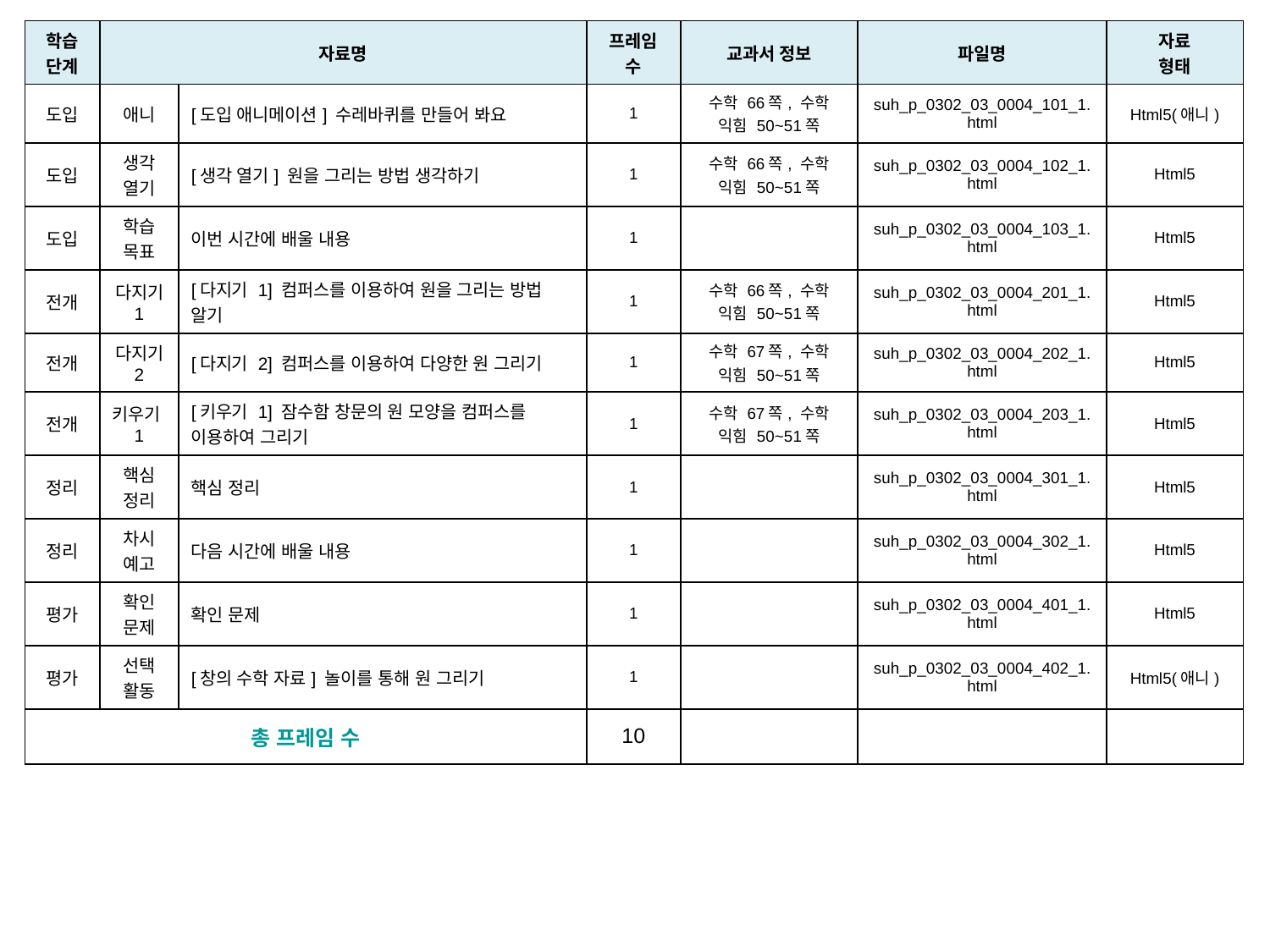

| 학습 단계 | 자료명 |  | 프레임 수 | 교과서 정보 | 파일명 | 자료 형태 |
| --- | --- | --- | --- | --- | --- | --- |
| 도입 | 애니 | [도입 애니메이션] 수레바퀴를 만들어 봐요 | 1 | 수학 66쪽, 수학 익힘 50~51쪽 | suh\_p\_0302\_03\_0004\_101\_1.html | Html5(애니) |
| 도입 | 생각 열기 | [생각 열기] 원을 그리는 방법 생각하기 | 1 | 수학 66쪽, 수학 익힘 50~51쪽 | suh\_p\_0302\_03\_0004\_102\_1.html | Html5 |
| 도입 | 학습 목표 | 이번 시간에 배울 내용 | 1 |  | suh\_p\_0302\_03\_0004\_103\_1.html | Html5 |
| 전개 | 다지기 1 | [다지기 1] 컴퍼스를 이용하여 원을 그리는 방법 알기 | 1 | 수학 66쪽, 수학 익힘 50~51쪽 | suh\_p\_0302\_03\_0004\_201\_1.html | Html5 |
| 전개 | 다지기 2 | [다지기 2] 컴퍼스를 이용하여 다양한 원 그리기 | 1 | 수학 67쪽, 수학 익힘 50~51쪽 | suh\_p\_0302\_03\_0004\_202\_1.html | Html5 |
| 전개 | 키우기1 | [키우기 1] 잠수함 창문의 원 모양을 컴퍼스를 이용하여 그리기 | 1 | 수학 67쪽, 수학 익힘 50~51쪽 | suh\_p\_0302\_03\_0004\_203\_1.html | Html5 |
| 정리 | 핵심 정리 | 핵심 정리 | 1 |  | suh\_p\_0302\_03\_0004\_301\_1.html | Html5 |
| 정리 | 차시 예고 | 다음 시간에 배울 내용 | 1 |  | suh\_p\_0302\_03\_0004\_302\_1.html | Html5 |
| 평가 | 확인 문제 | 확인 문제 | 1 |  | suh\_p\_0302\_03\_0004\_401\_1.html | Html5 |
| 평가 | 선택 활동 | [창의 수학 자료] 놀이를 통해 원 그리기 | 1 |  | suh\_p\_0302\_03\_0004\_402\_1.html | Html5(애니) |
| 총 프레임 수 |  |  | 10 |  |  |  |